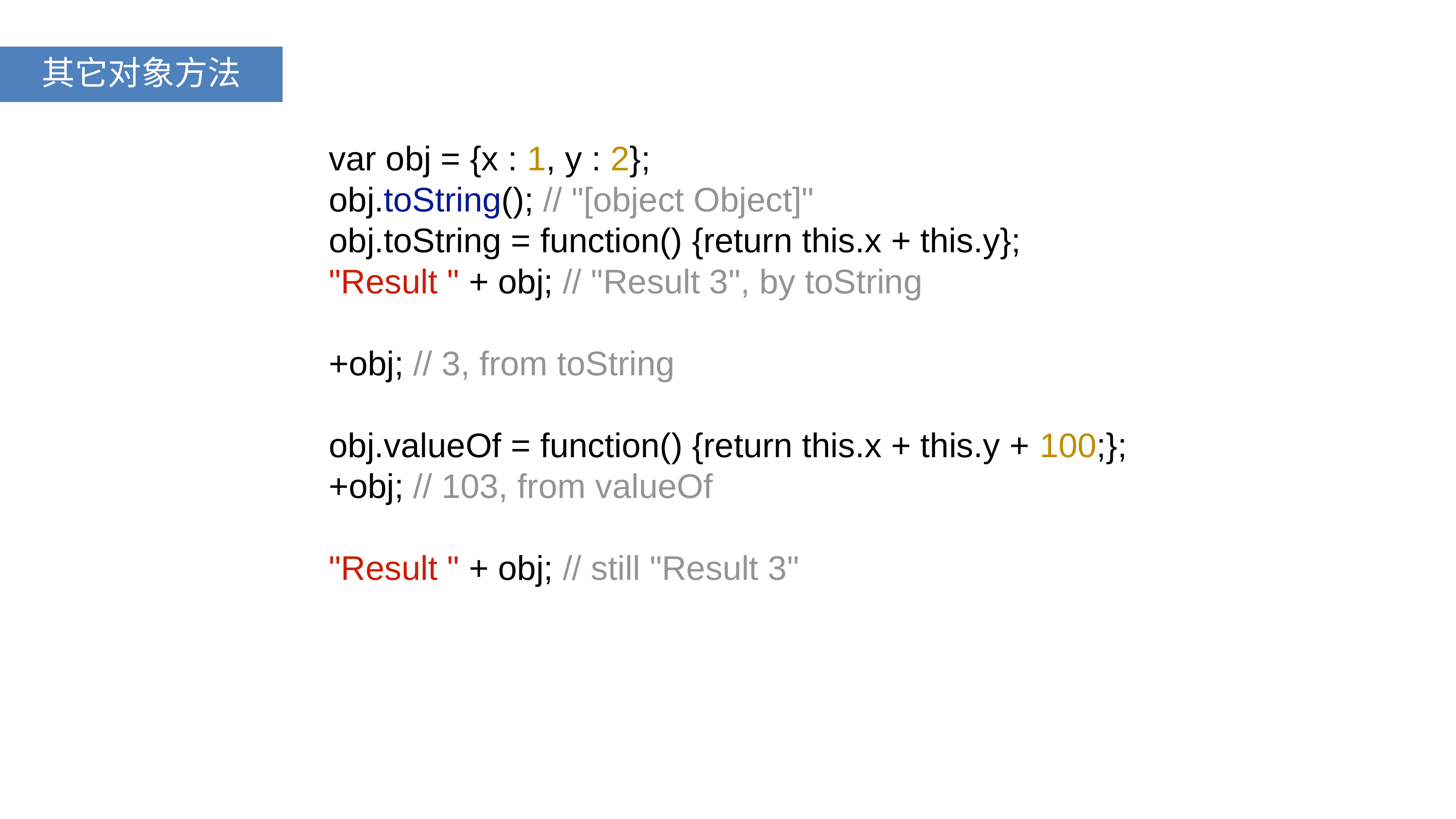

其它对象方法
var obj = {x : 1, y : 2};
obj.toString(); // "[object Object]"
obj.toString = function() {return this.x + this.y};
"Result " + obj; // "Result 3", by toString

+obj; // 3, from toString

obj.valueOf = function() {return this.x + this.y + 100;};
+obj; // 103, from valueOf

"Result " + obj; // still "Result 3"